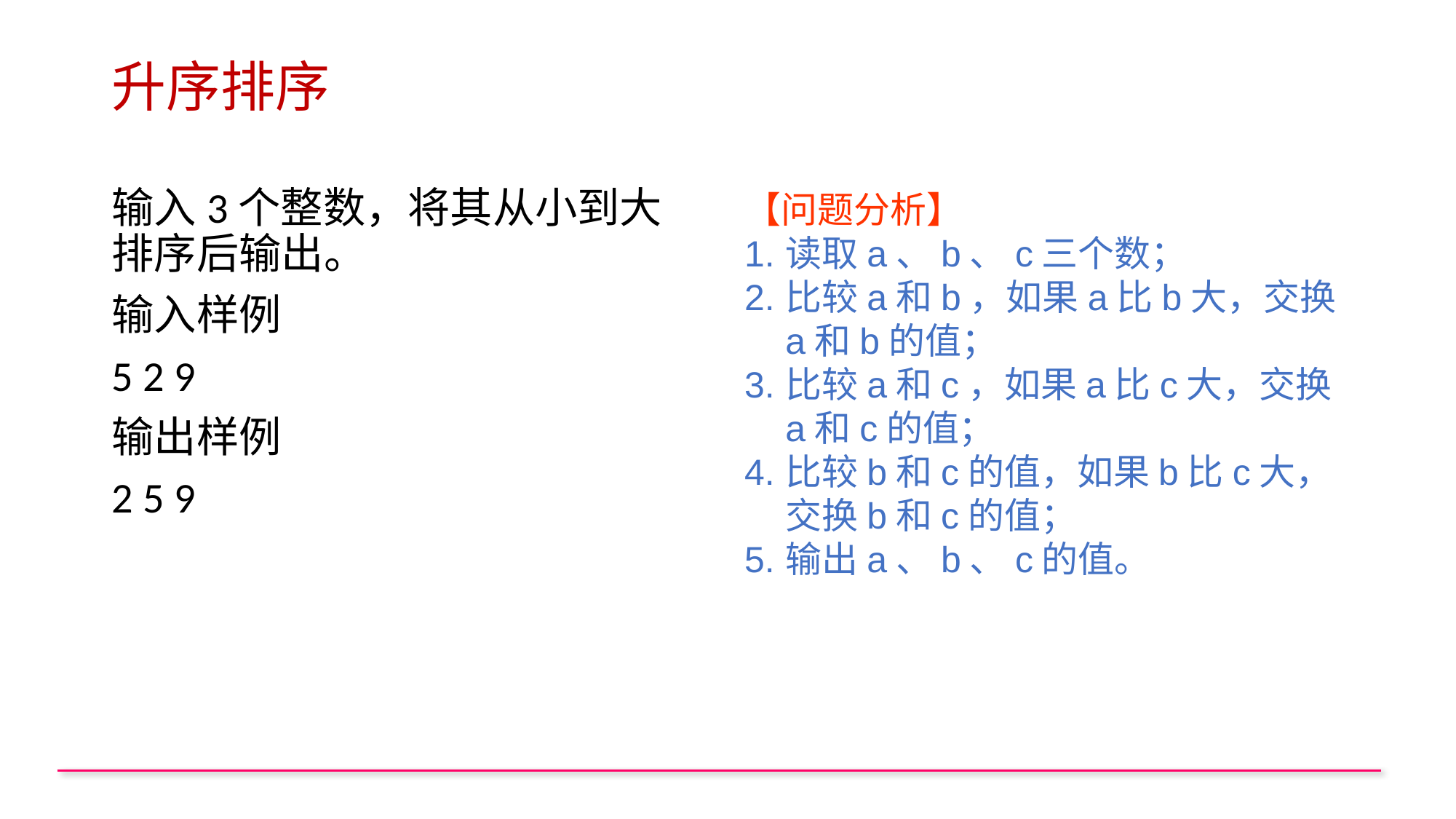

# 升序排序
输入3个整数，将其从小到大排序后输出。
输入样例
5 2 9
输出样例
2 5 9
【问题分析】
读取a、b、c三个数；
比较a和b，如果a比b大，交换a和b的值；
比较a和c，如果a比c大，交换a和c的值；
比较b和c的值，如果b比c大，交换b和c的值；
输出a、b、c的值。